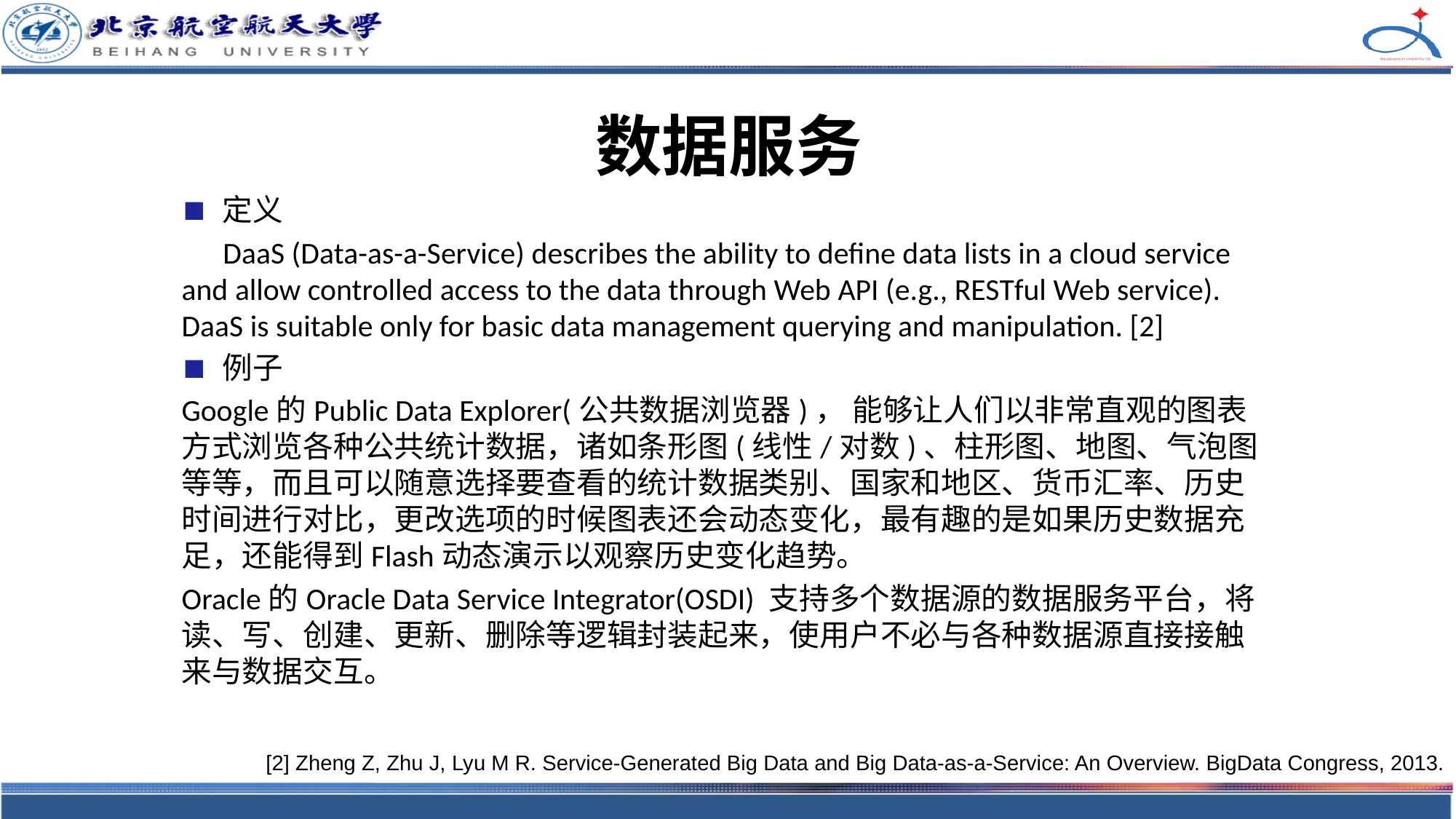

# 数据服务
定义
      DaaS (Data-as-a-Service) describes the ability to define data lists in a cloud service and allow controlled access to the data through Web API (e.g., RESTful Web service). DaaS is suitable only for basic data management querying and manipulation. [2]
例子
Google的Public Data Explorer(公共数据浏览器)， 能够让人们以非常直观的图表方式浏览各种公共统计数据，诸如条形图(线性/对数)、柱形图、地图、气泡图等等，而且可以随意选择要查看的统计数据类别、国家和地区、货币汇率、历史时间进行对比，更改选项的时候图表还会动态变化，最有趣的是如果历史数据充足，还能得到Flash动态演示以观察历史变化趋势。
Oracle的Oracle Data Service Integrator(OSDI) 支持多个数据源的数据服务平台，将读、写、创建、更新、删除等逻辑封装起来，使用户不必与各种数据源直接接触来与数据交互。

[2] Zheng Z, Zhu J, Lyu M R. Service-Generated Big Data and Big Data-as-a-Service: An Overview. BigData Congress, 2013.